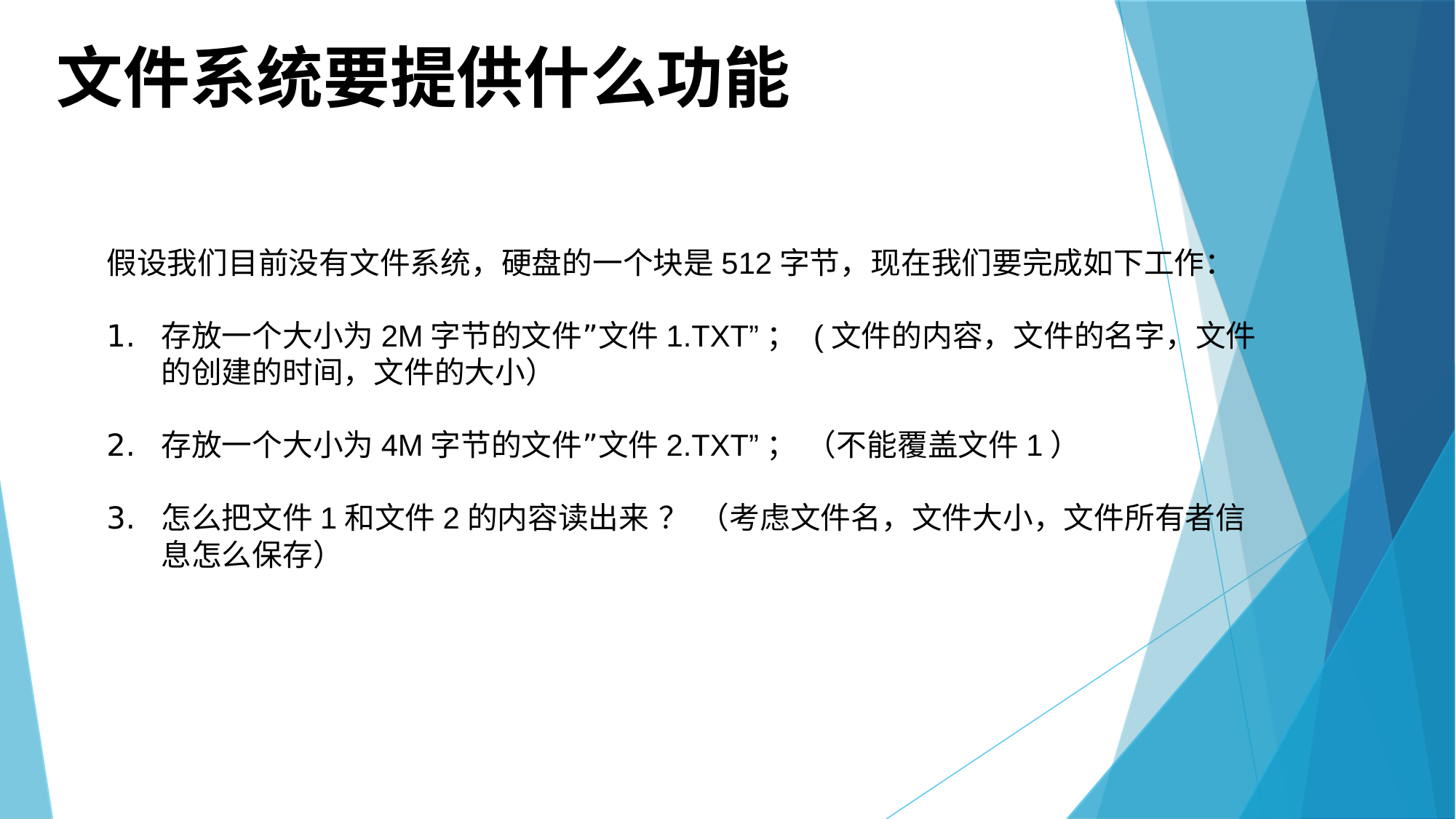

# 文件系统要提供什么功能
假设我们目前没有文件系统，硬盘的一个块是512字节，现在我们要完成如下工作：

存放一个大小为2M字节的文件”文件1.TXT”； (文件的内容，文件的名字，文件的创建的时间，文件的大小）

存放一个大小为4M字节的文件”文件2.TXT”； （不能覆盖文件1）

怎么把文件1和文件2的内容读出来 ？ （考虑文件名，文件大小，文件所有者信息怎么保存）